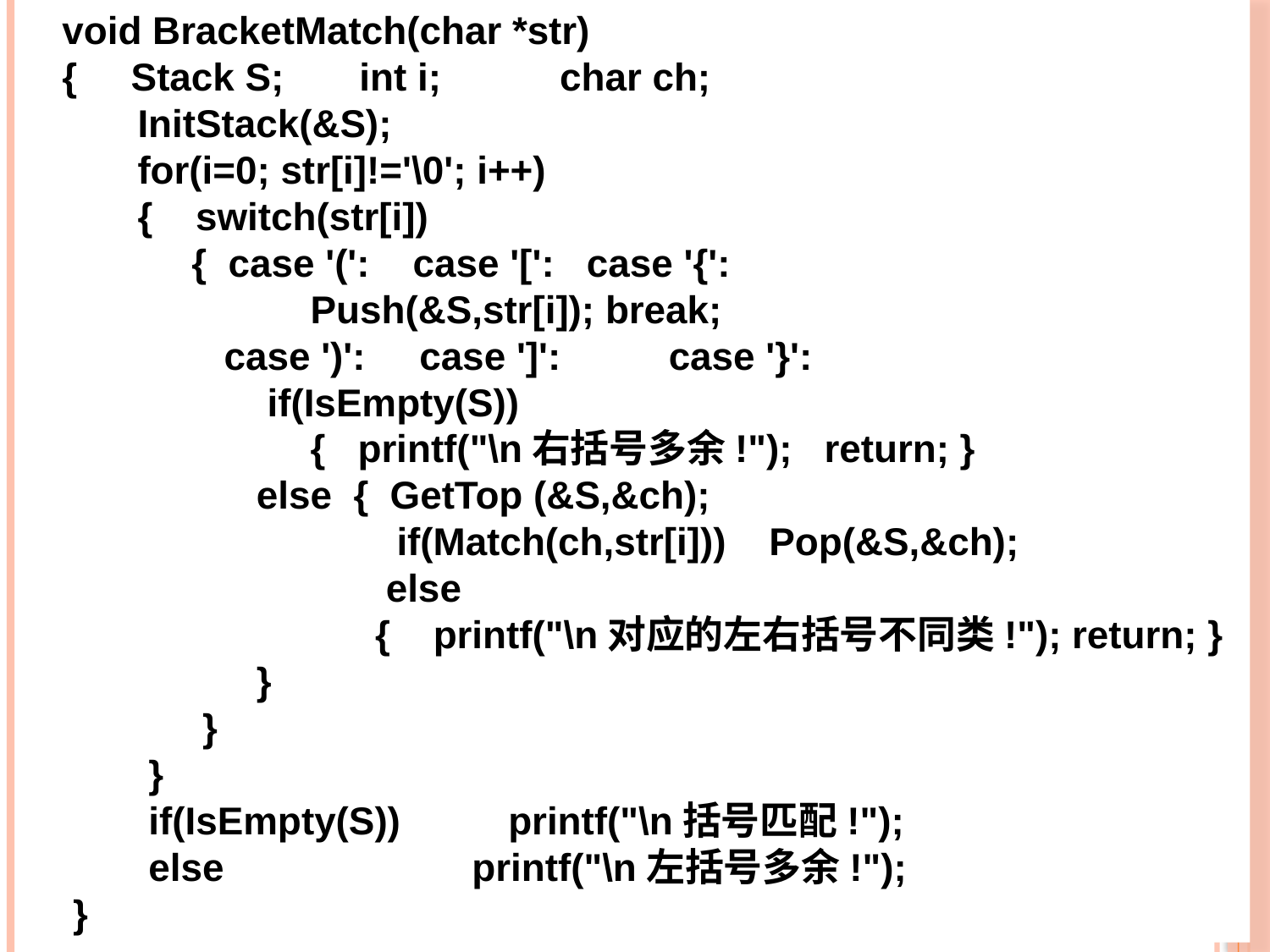

第 3 章  限定性线性表——栈和队列
栈
void BracketMatch(char *str)
{     Stack S;       int i;           char ch;
       InitStack(&S);
       for(i=0; str[i]!='\0'; i++)
       {    switch(str[i])
            {  case '(':    case '[':   case '{':
                       Push(&S,str[i]); break;
               case ')':     case ']':          case '}':
                   if(IsEmpty(S))
                       {   printf("\n右括号多余!");   return; }
                  else  {  GetTop (&S,&ch);
                               if(Match(ch,str[i]))    Pop(&S,&ch);
                              else
                             {    printf("\n对应的左右括号不同类!"); return; }
                  }
             }
        }
        if(IsEmpty(S))          printf("\n括号匹配!");
        else                       printf("\n左括号多余!");
 }
应用：
① 括号匹配问题
算法实现
32